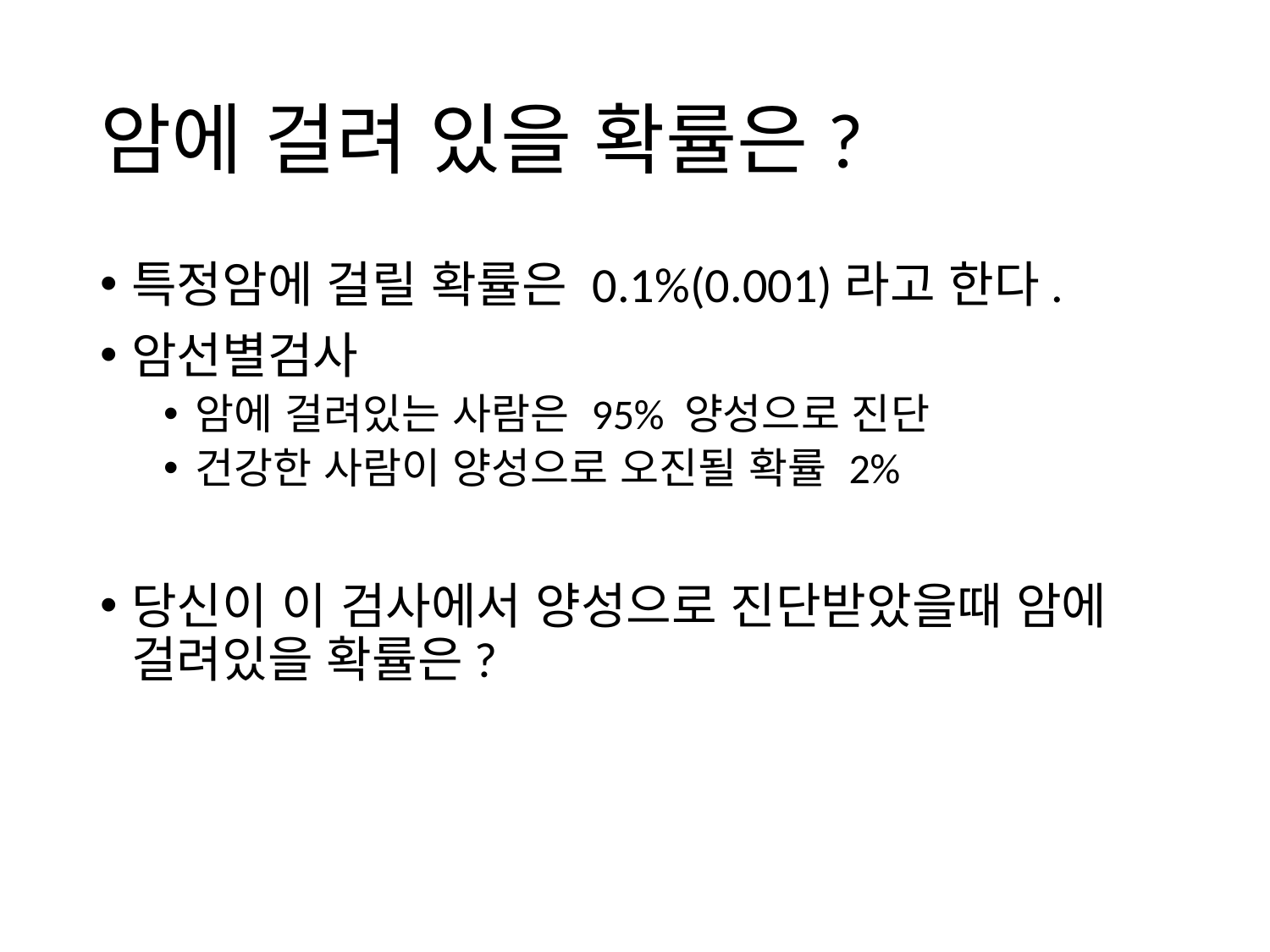

# 암에 걸려 있을 확률은?
특정암에 걸릴 확률은 0.1%(0.001)라고 한다.
암선별검사
암에 걸려있는 사람은 95% 양성으로 진단
건강한 사람이 양성으로 오진될 확률 2%

당신이 이 검사에서 양성으로 진단받았을때 암에 걸려있을 확률은?